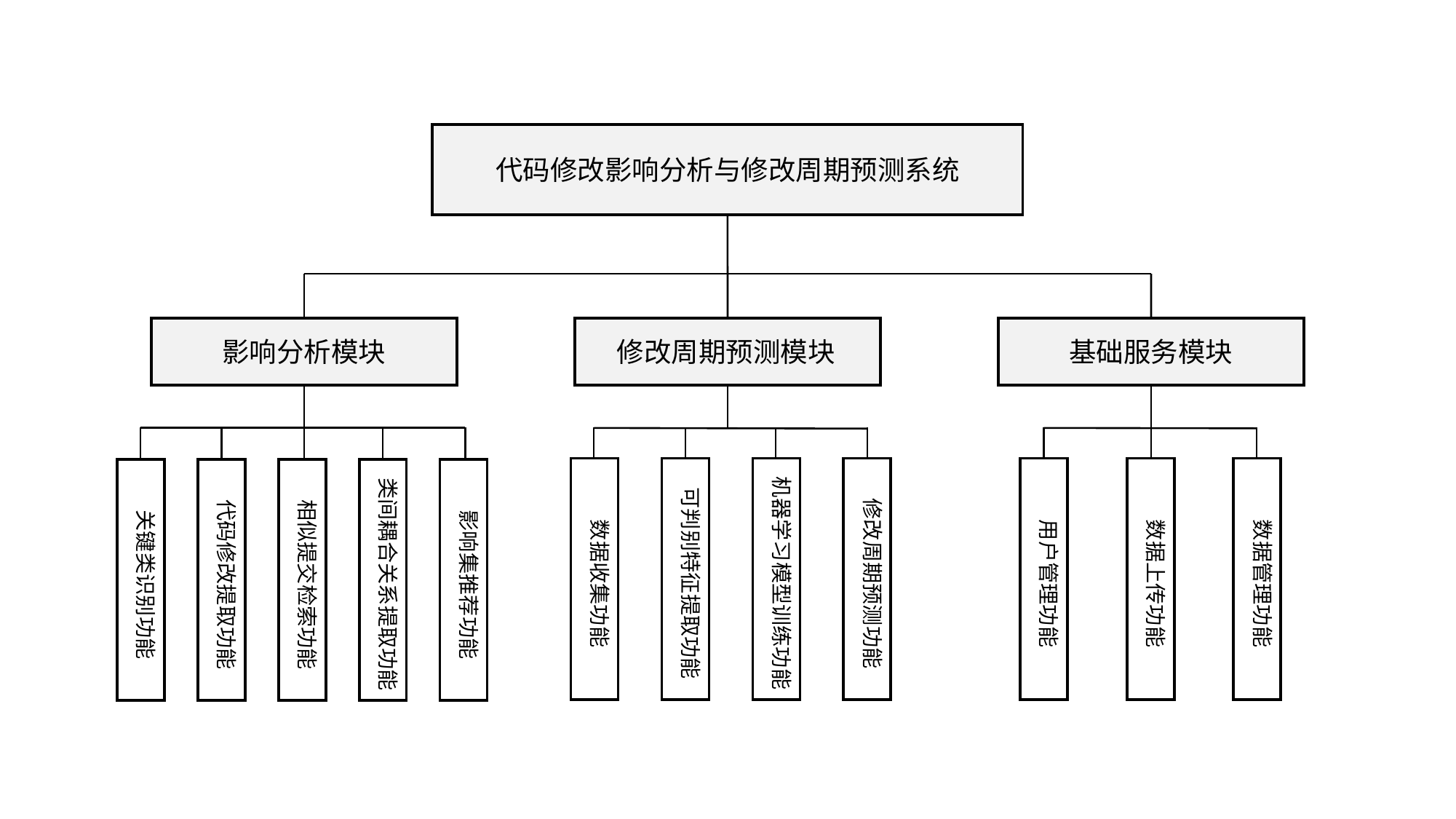

代码修改影响分析与修改周期预测系统

修改周期预测模块

基础服务模块
影响分析模块

数据收集功能

可判别特征提取功能

机器学习模型训练功能

修改周期预测功能

用户管理功能

数据管理功能

数据上传功能

关键类识别功能

代码修改提取功能

相似提交检索功能

类间耦合关系提取功能

影响集推荐功能